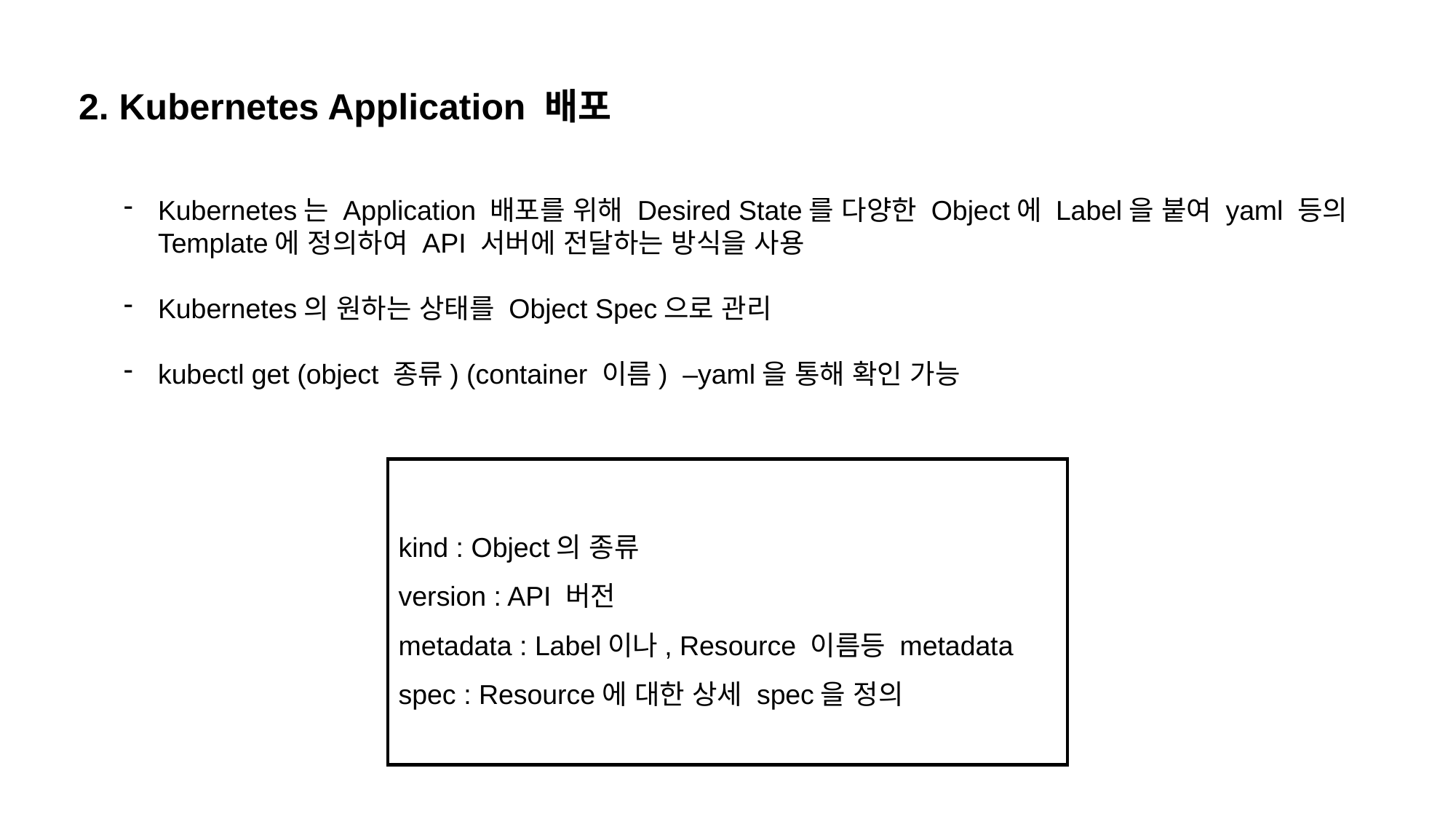

2. Kubernetes Application 배포
Kubernetes는 Application 배포를 위해 Desired State를 다양한 Object에 Label을 붙여 yaml 등의 Template에 정의하여 API 서버에 전달하는 방식을 사용

Kubernetes의 원하는 상태를 Object Spec으로 관리

kubectl get (object 종류) (container 이름)  –yaml을 통해 확인 가능

kind : Object의 종류
version : API 버전
metadata : Label이나, Resource 이름등 metadata
spec : Resource에 대한 상세 spec을 정의